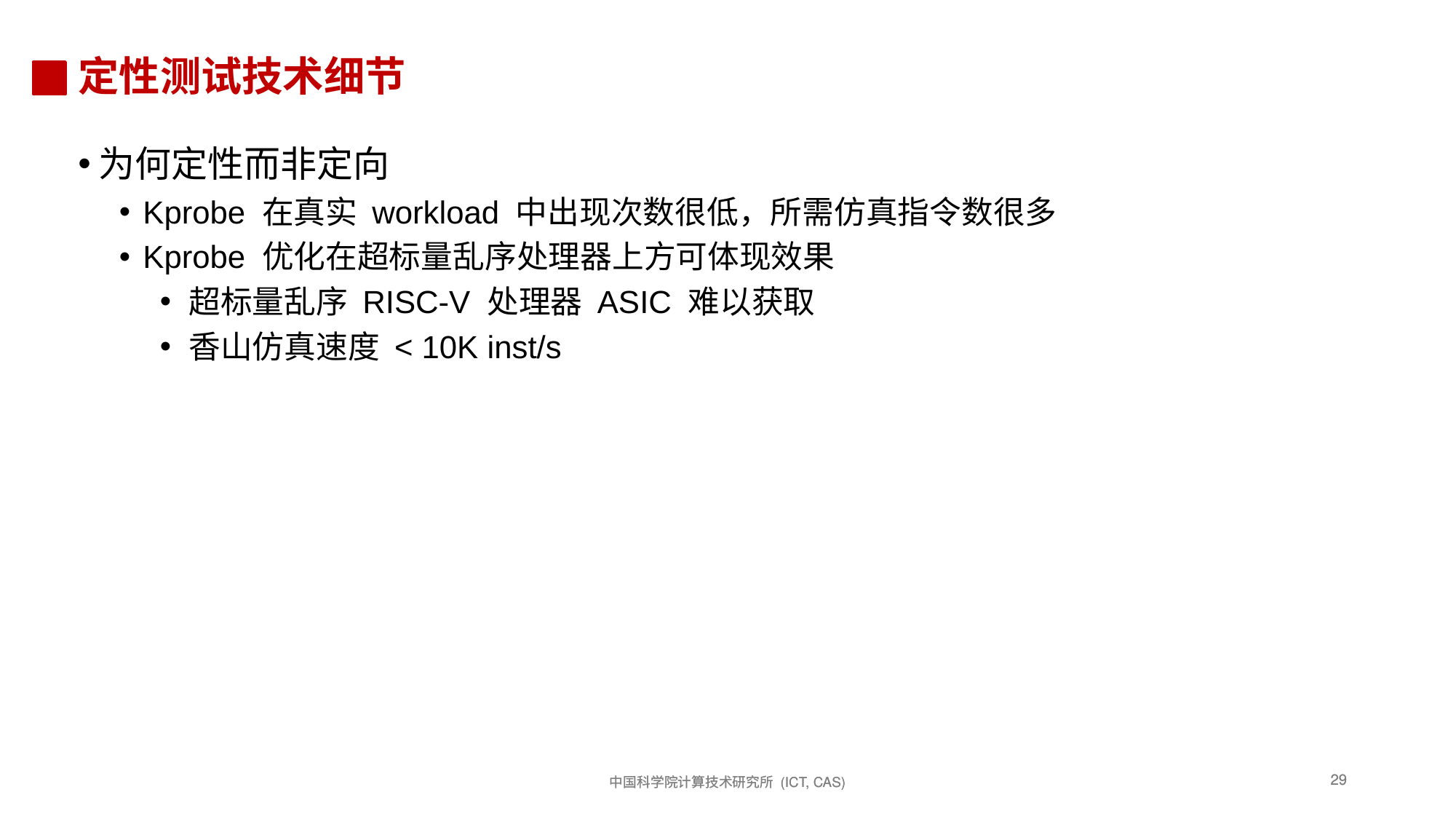

# 定性测试技术细节
为何定性而非定向
Kprobe 在真实 workload 中出现次数很低，所需仿真指令数很多
Kprobe 优化在超标量乱序处理器上方可体现效果
超标量乱序 RISC-V 处理器 ASIC 难以获取
香山仿真速度 < 10K inst/s